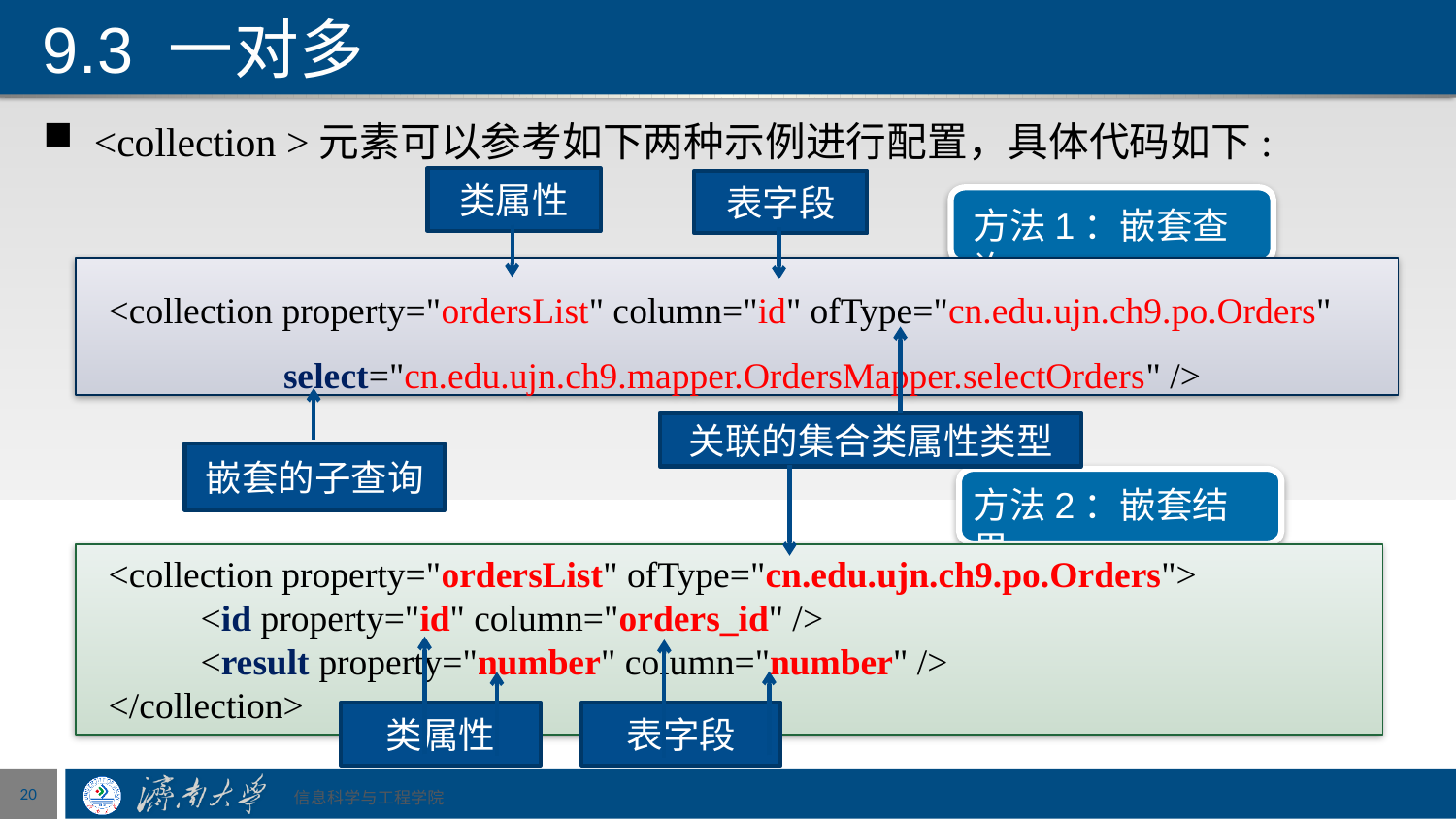

# 9.3 一对多
 <collection >元素可以参考如下两种示例进行配置，具体代码如下:
类属性
表字段

方法1：嵌套查询
逻辑运算符
算术运算符
  <collection property="ordersList" column="id" ofType="cn.edu.ujn.ch9.po.Orders"
                     select="cn.edu.ujn.ch9.mapper.OrdersMapper.selectOrders" />
关联的集合类属性类型
嵌套的子查询

方法2：嵌套结果
逻辑运算符
算术运算符
  <collection property="ordersList" ofType="cn.edu.ujn.ch9.po.Orders">
            <id property="id" column="orders_id" />
            <result property="number" column="number" />
  </collection>
类属性
表字段